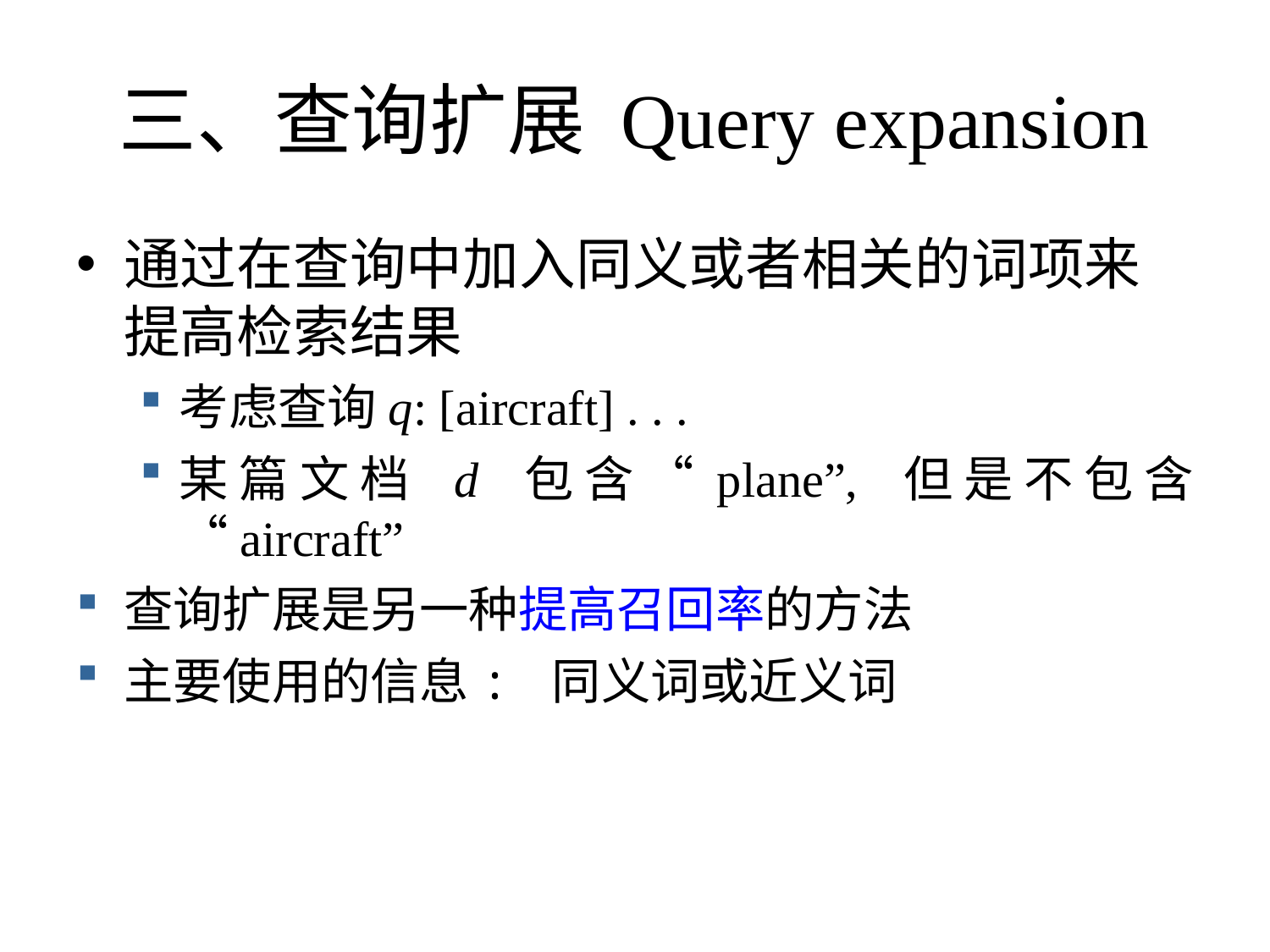

# 三、查询扩展 Query expansion
通过在查询中加入同义或者相关的词项来提高检索结果
考虑查询q: [aircraft] . . .
某篇文档 d 包含“plane”, 但是不包含 “aircraft”
查询扩展是另一种提高召回率的方法
主要使用的信息: 同义词或近义词